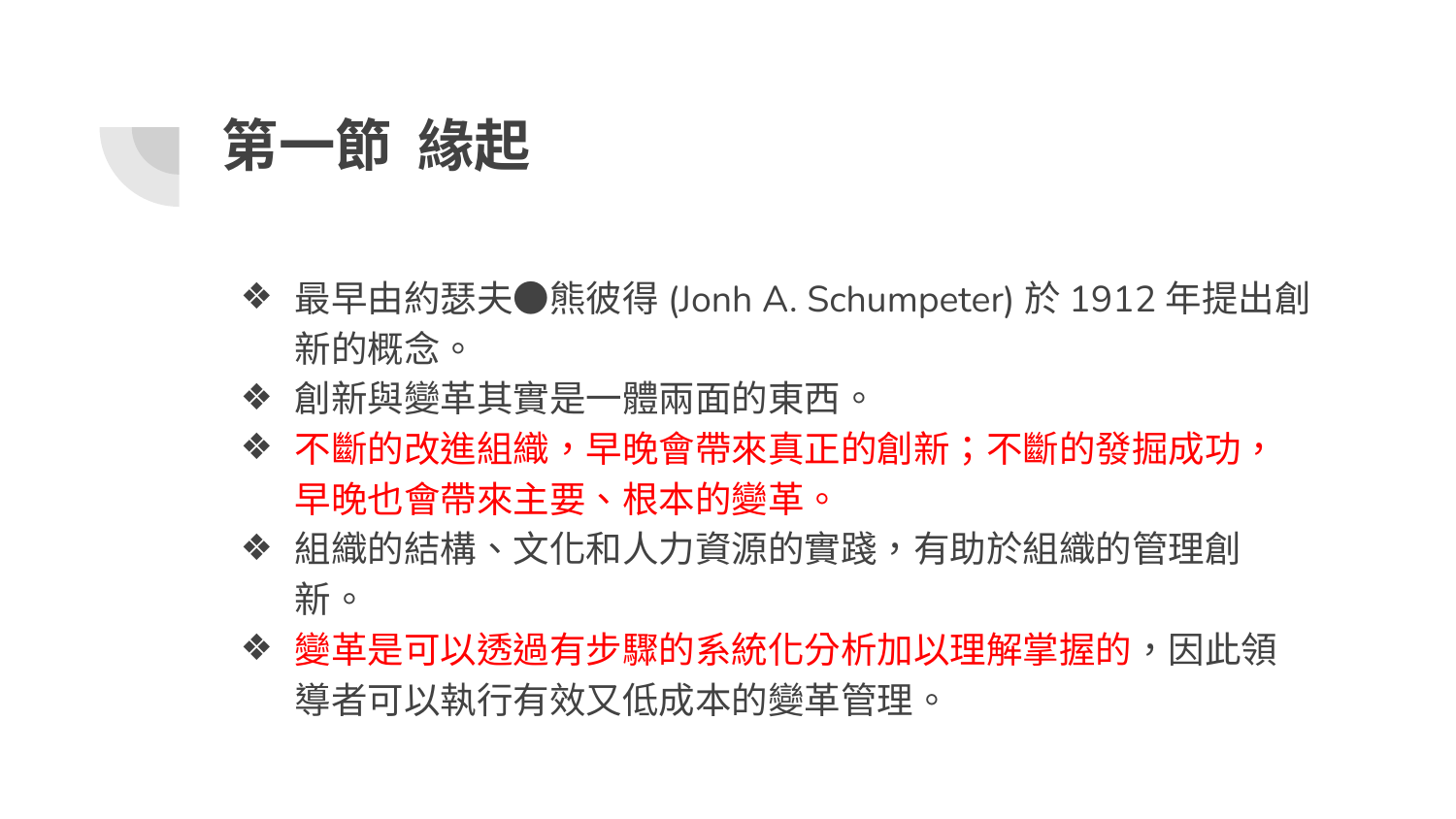

# 第一節  緣起
最早由約瑟夫●熊彼得(Jonh A. Schumpeter)於1912年提出創新的概念。
創新與變革其實是一體兩面的東西。
不斷的改進組織，早晚會帶來真正的創新；不斷的發掘成功，早晚也會帶來主要、根本的變革。
組織的結構、文化和人力資源的實踐，有助於組織的管理創新。
變革是可以透過有步驟的系統化分析加以理解掌握的，因此領導者可以執行有效又低成本的變革管理。